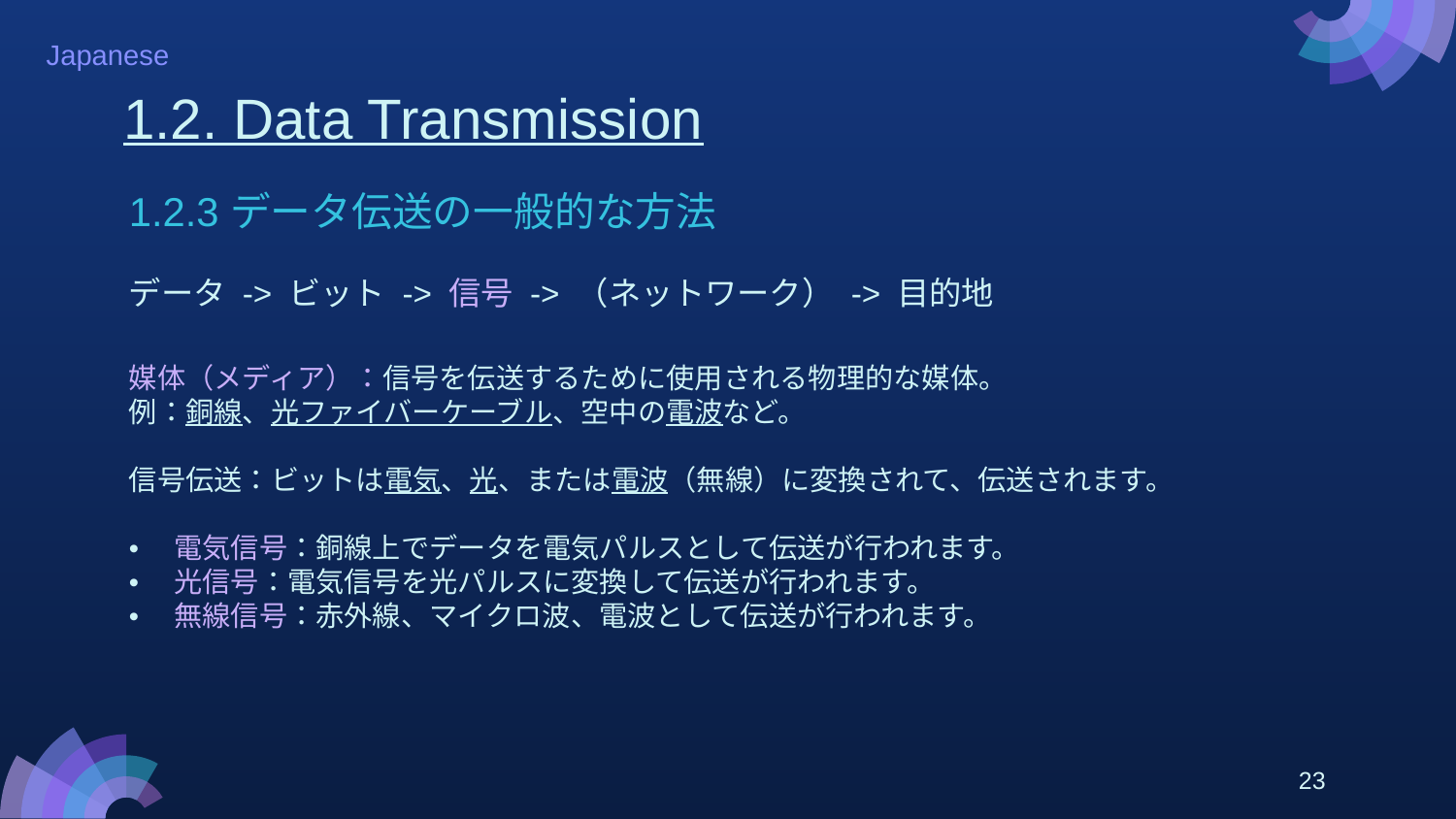

# 1.2. Data Transmission
1.2.3 データ伝送の一般的な方法
データ -> ビット -> 信号 -> （ネットワーク） -> 目的地

媒体（メディア）：信号を伝送するために使用される物理的な媒体。
例：銅線、光ファイバーケーブル、空中の電波など。

信号伝送：ビットは電気、光、または電波（無線）に変換されて、伝送されます。

•　電気信号：銅線上でデータを電気パルスとして伝送が行われます。
•　光信号：電気信号を光パルスに変換して伝送が行われます。
•　無線信号：赤外線、マイクロ波、電波として伝送が行われます。

23